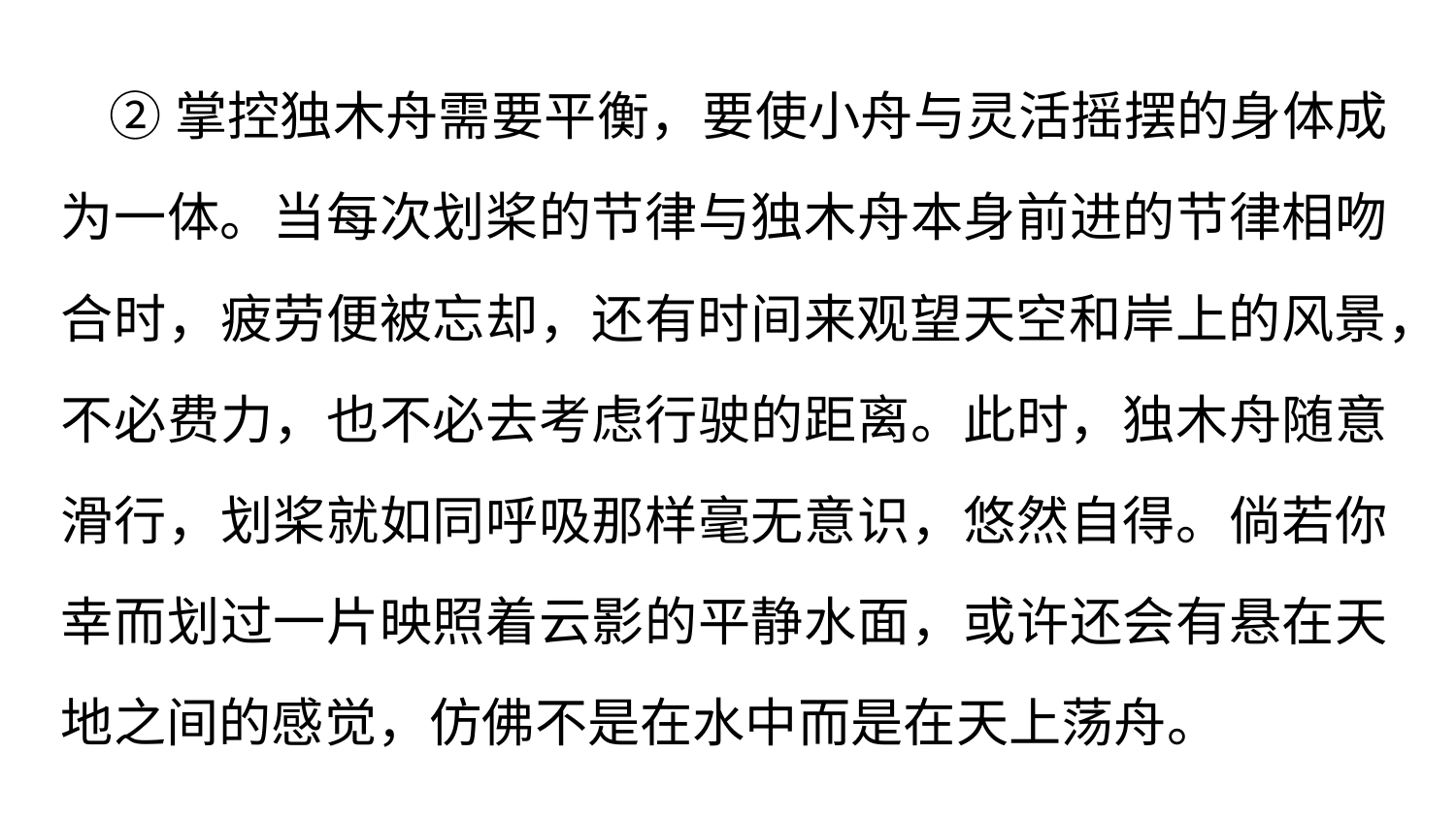

②掌控独木舟需要平衡，要使小舟与灵活摇摆的身体成为一体。当每次划桨的节律与独木舟本身前进的节律相吻合时，疲劳便被忘却，还有时间来观望天空和岸上的风景，不必费力，也不必去考虑行驶的距离。此时，独木舟随意滑行，划桨就如同呼吸那样毫无意识，悠然自得。倘若你幸而划过一片映照着云影的平静水面，或许还会有悬在天地之间的感觉，仿佛不是在水中而是在天上荡舟。